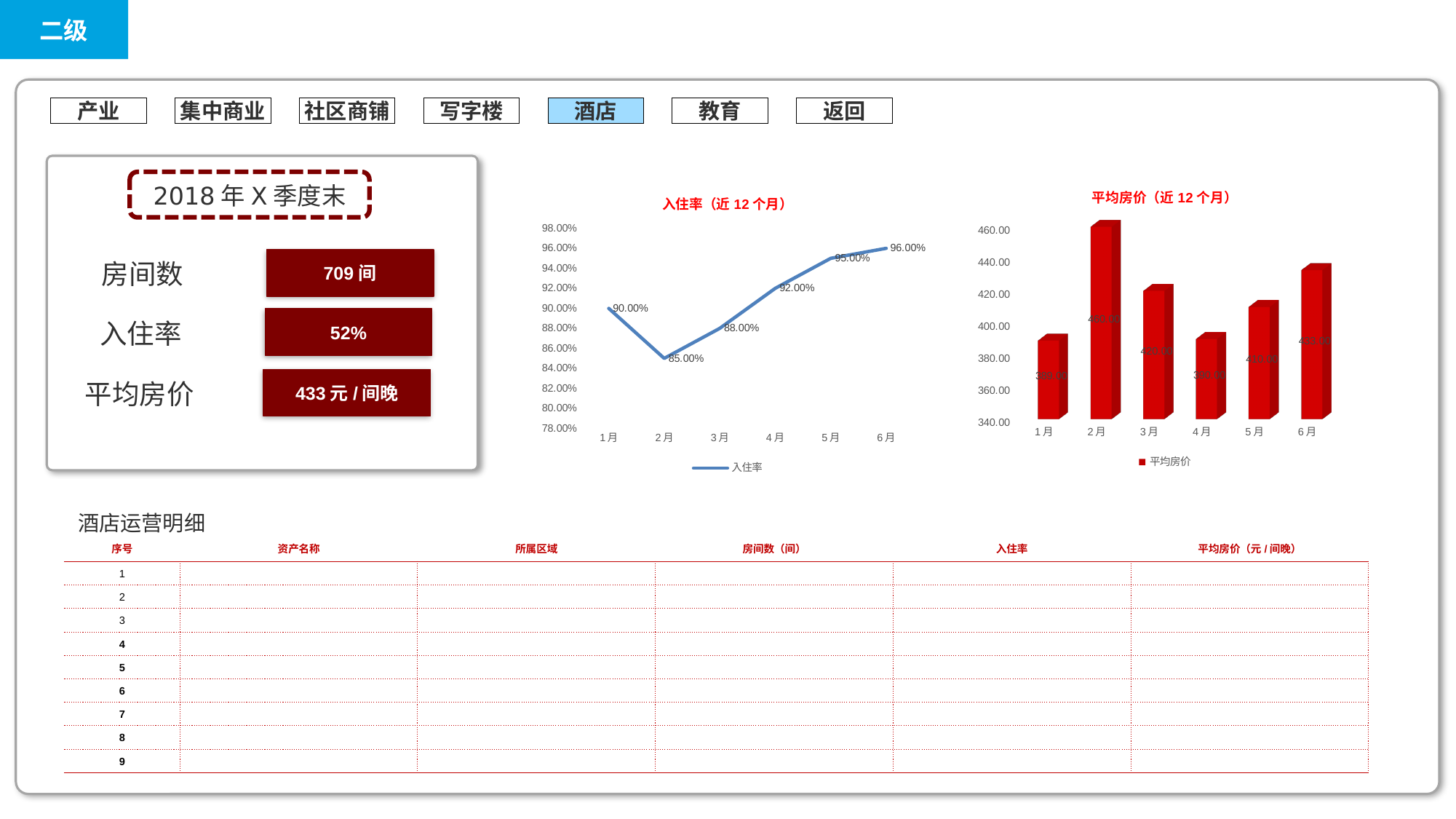

二级

产业
集中商业
社区商铺
写字楼
酒店
教育
返回

[unsupported chart]

2018年X季度末

### Chart: 入住率（近12个月）

| Category | 入住率 |
|---|---|
| 1月 | 0.9 |
| 2月 | 0.85 |
| 3月 | 0.88 |
| 4月 | 0.92 |
| 5月 | 0.95 |
| 6月 | 0.96 |
709间
房间数
52%
入住率
433元/间晚
平均房价
酒店运营明细
| 序号 | 资产名称 | 所属区域 | 房间数（间） | 入住率 | 平均房价（元/间晚） |
| --- | --- | --- | --- | --- | --- |
| 1 |  |  |  |  |  |
| 2 |  |  |  |  |  |
| 3 |  |  |  |  |  |
| 4 |  |  |  |  |  |
| 5 |  |  |  |  |  |
| 6 |  |  |  |  |  |
| 7 |  |  |  |  |  |
| 8 |  |  |  |  |  |
| 9 |  |  |  |  |  |